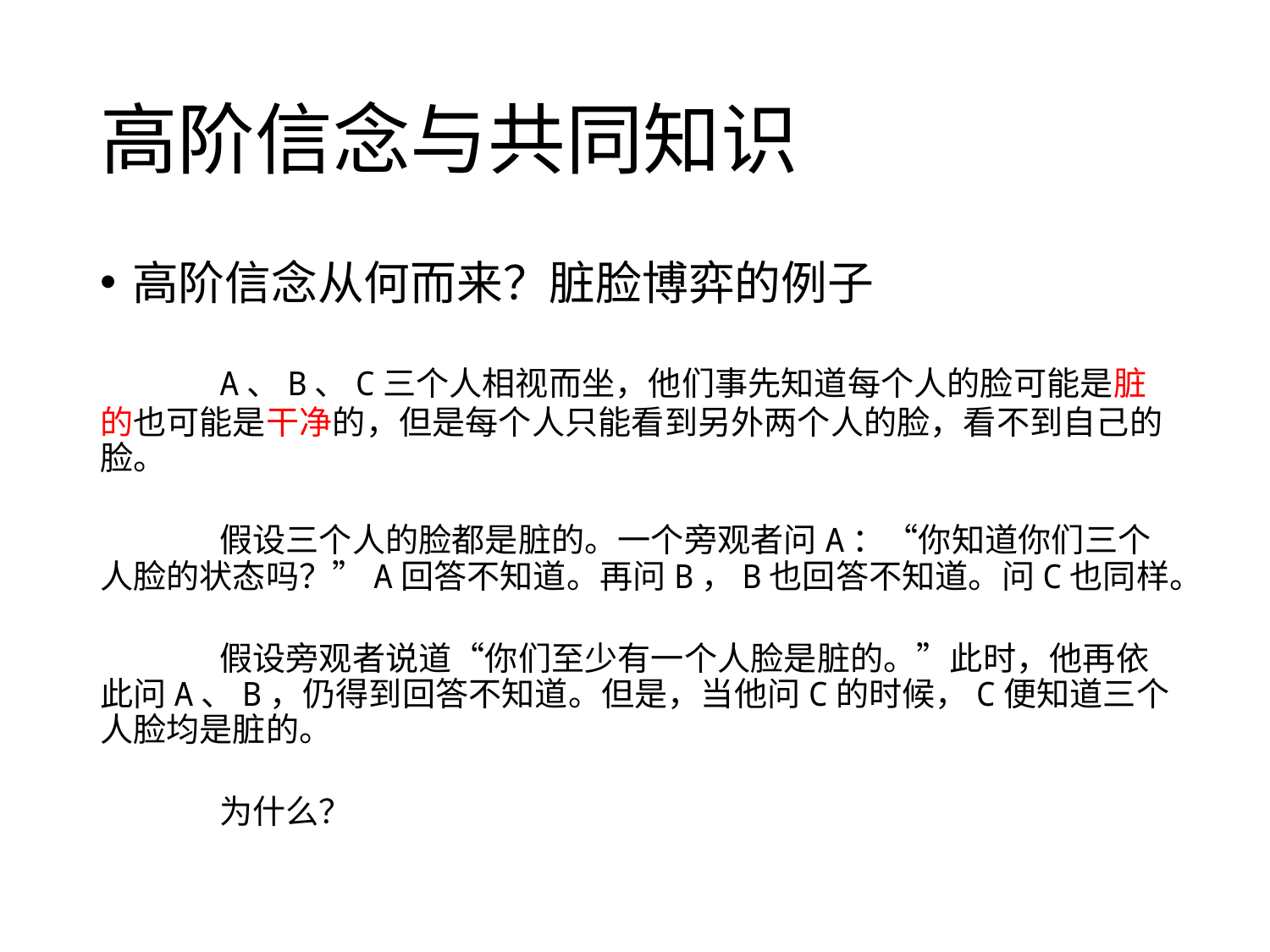

# 高阶信念与共同知识
高阶信念从何而来？脏脸博弈的例子
	A、B、C三个人相视而坐，他们事先知道每个人的脸可能是脏的也可能是干净的，但是每个人只能看到另外两个人的脸，看不到自己的脸。
	假设三个人的脸都是脏的。一个旁观者问A：“你知道你们三个人脸的状态吗？”A回答不知道。再问B，B也回答不知道。问C也同样。
	假设旁观者说道“你们至少有一个人脸是脏的。”此时，他再依此问A、B，仍得到回答不知道。但是，当他问C的时候，C便知道三个人脸均是脏的。
	为什么？